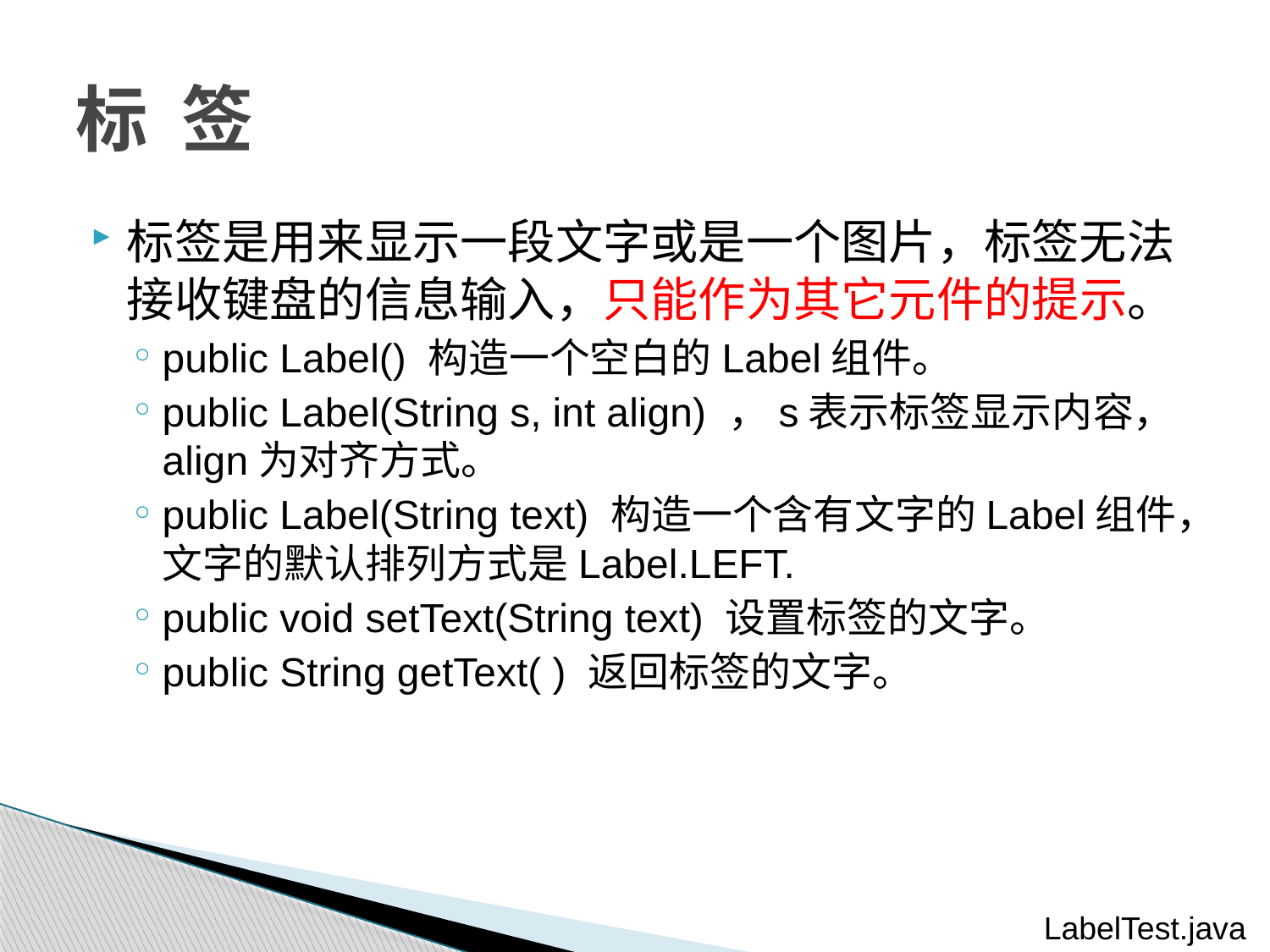

# 标  签
标签是用来显示一段文字或是一个图片，标签无法接收键盘的信息输入，只能作为其它元件的提示。
public Label() 构造一个空白的Label组件。
public Label(String s, int align) ，s表示标签显示内容，align为对齐方式。
public Label(String text) 构造一个含有文字的Label组件，文字的默认排列方式是Label.LEFT.
public void setText(String text) 设置标签的文字。
public String getText( ) 返回标签的文字。
LabelTest.java